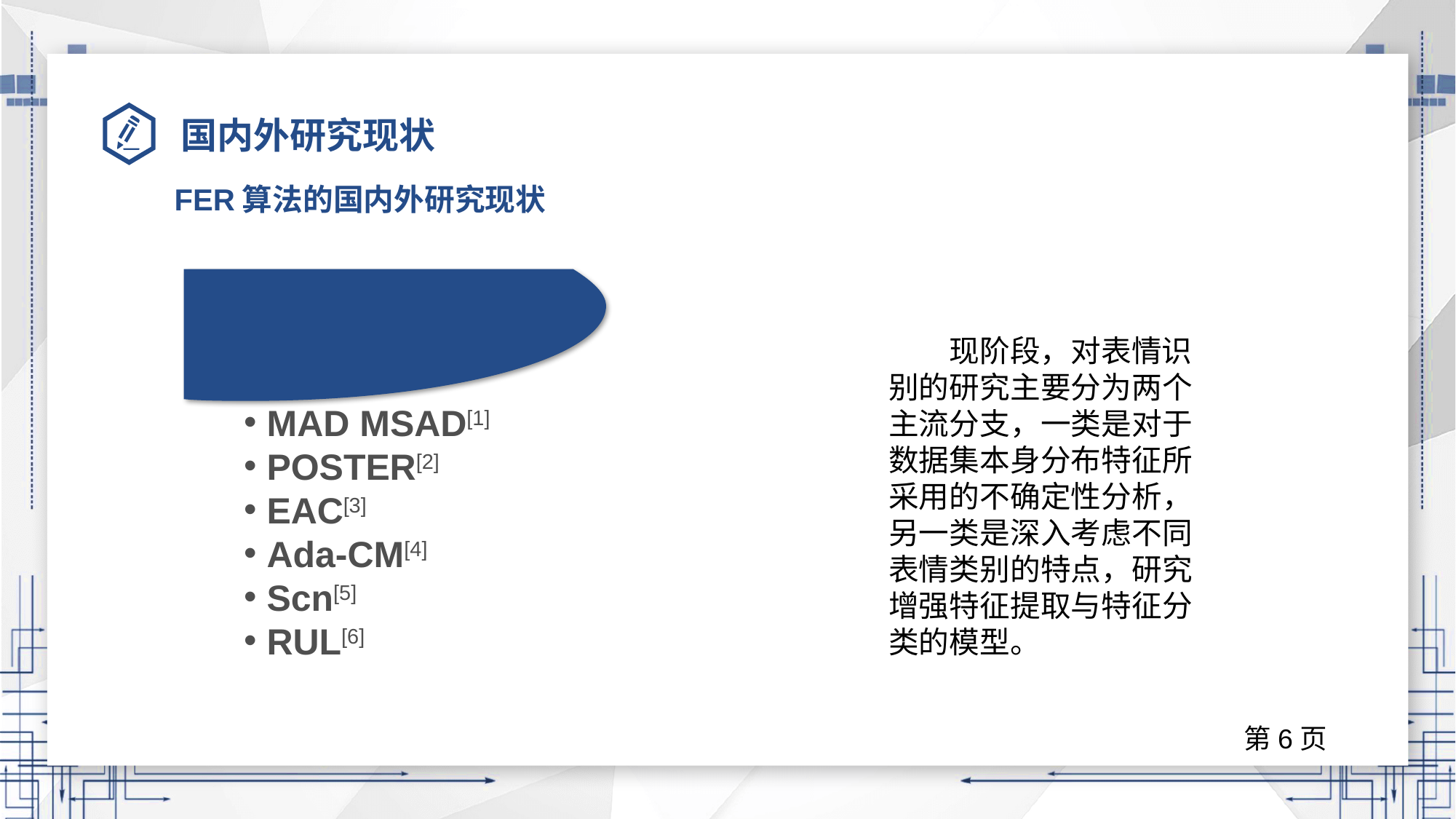

# 国内外研究现状
FER算法的国内外研究现状

 MAD MSAD[1]
 POSTER[2]
 EAC[3]
 Ada-CM[4]
 Scn[5]
 RUL[6]

现阶段，对表情识别的研究主要分为两个主流分支，一类是对于数据集本身分布特征所采用的不确定性分析，另一类是深入考虑不同表情类别的特点，研究增强特征提取与特征分类的模型。
第6页